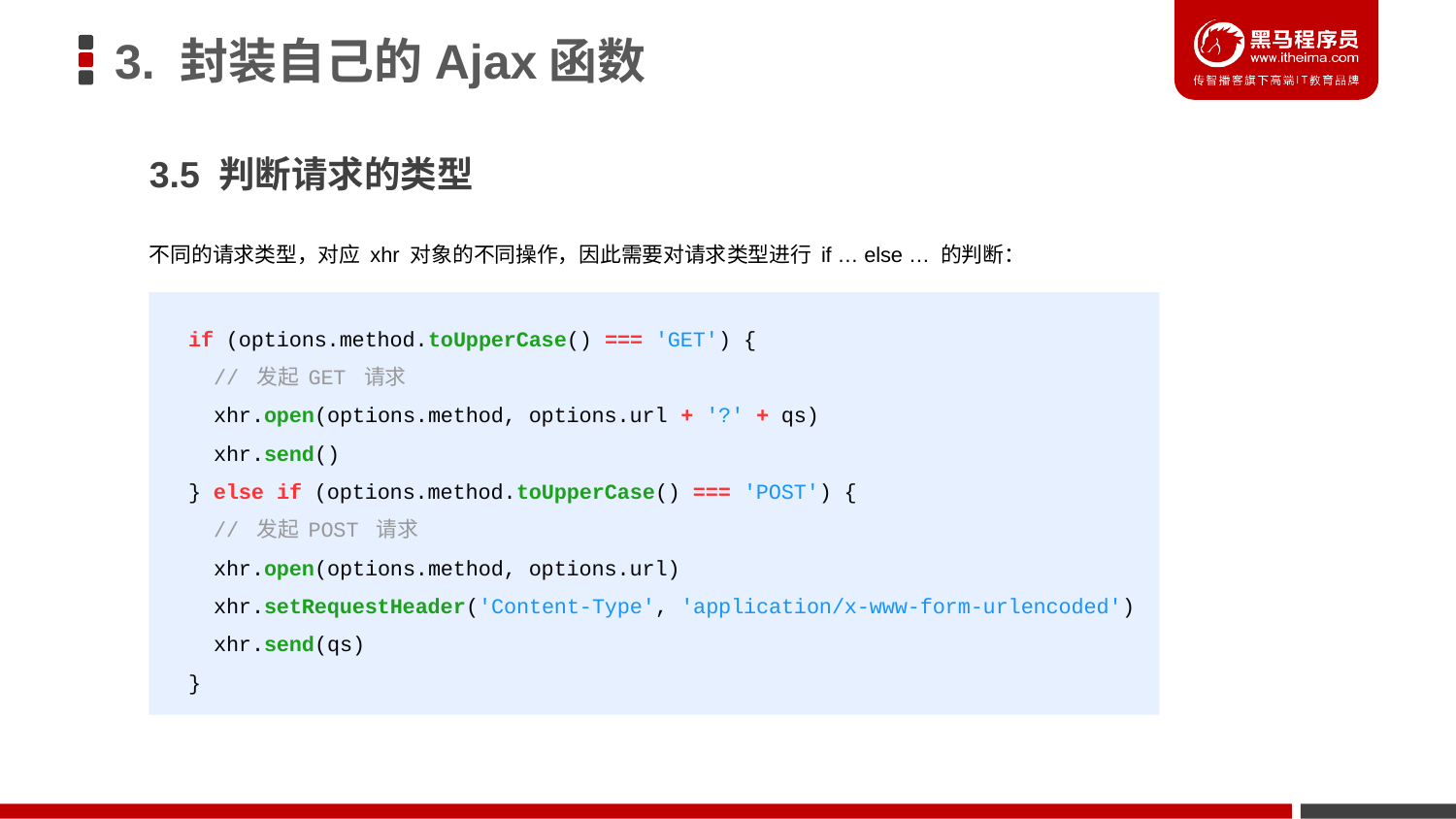

# 3. 封装自己的Ajax函数
3.5 判断请求的类型
不同的请求类型，对应 xhr 对象的不同操作，因此需要对请求类型进行 if … else … 的判断：
  if (options.method.toUpperCase() === 'GET') {
    // 发起 GET 请求
    xhr.open(options.method, options.url + '?' + qs)
    xhr.send()
  } else if (options.method.toUpperCase() === 'POST') {
    // 发起 POST 请求
    xhr.open(options.method, options.url)
    xhr.setRequestHeader('Content-Type', 'application/x-www-form-urlencoded')
    xhr.send(qs)
  }